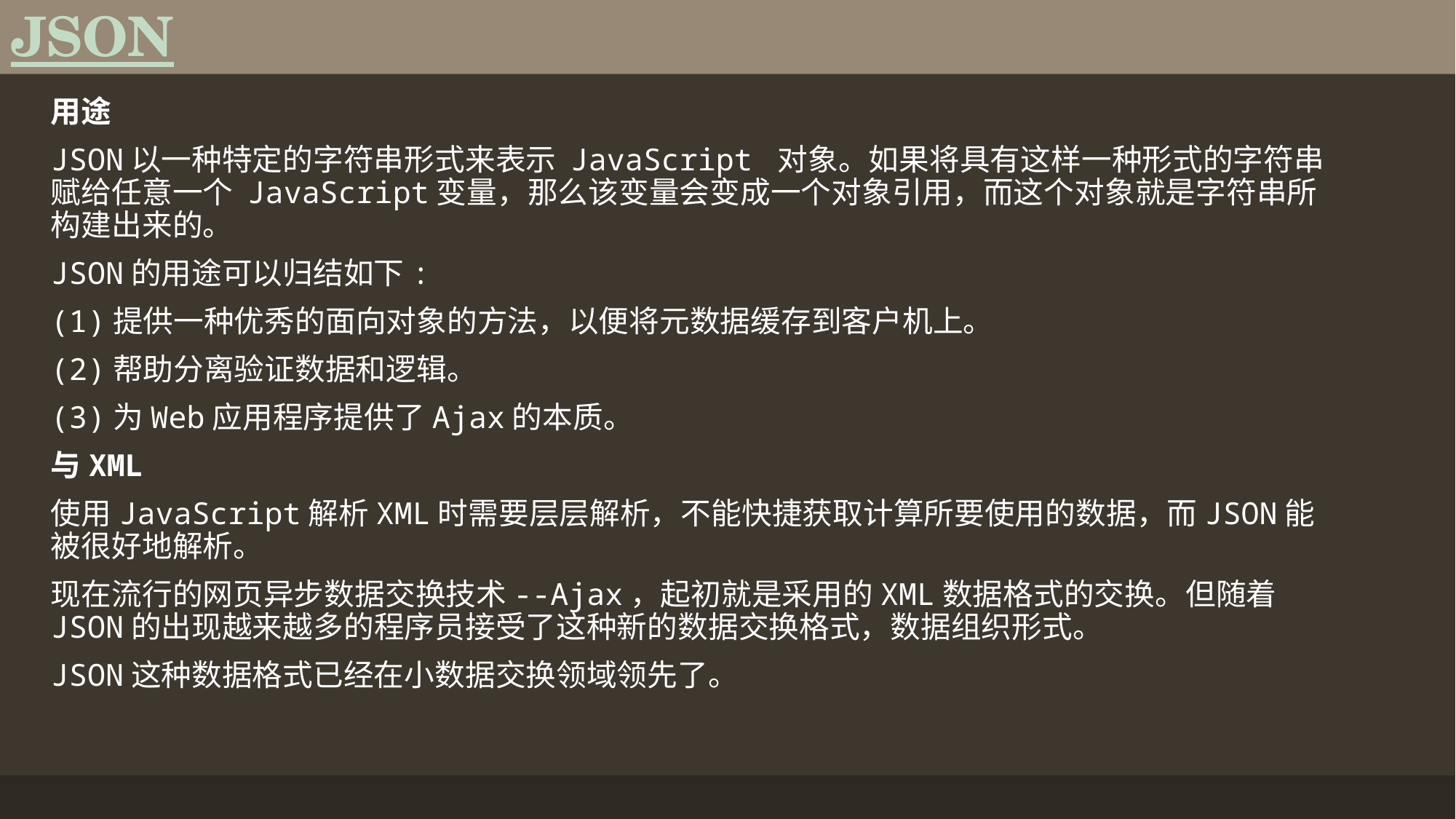

JSON
用途
JSON以一种特定的字符串形式来表示 JavaScript 对象。如果将具有这样一种形式的字符串赋给任意一个 JavaScript变量，那么该变量会变成一个对象引用，而这个对象就是字符串所构建出来的。
JSON的用途可以归结如下:
(1)提供一种优秀的面向对象的方法，以便将元数据缓存到客户机上。
(2)帮助分离验证数据和逻辑。
(3)为Web应用程序提供了Ajax的本质。
与XML
使用JavaScript解析XML时需要层层解析，不能快捷获取计算所要使用的数据，而JSON能被很好地解析。
现在流行的网页异步数据交换技术--Ajax，起初就是采用的XML数据格式的交换。但随着JSON的出现越来越多的程序员接受了这种新的数据交换格式，数据组织形式。
JSON这种数据格式已经在小数据交换领域领先了。